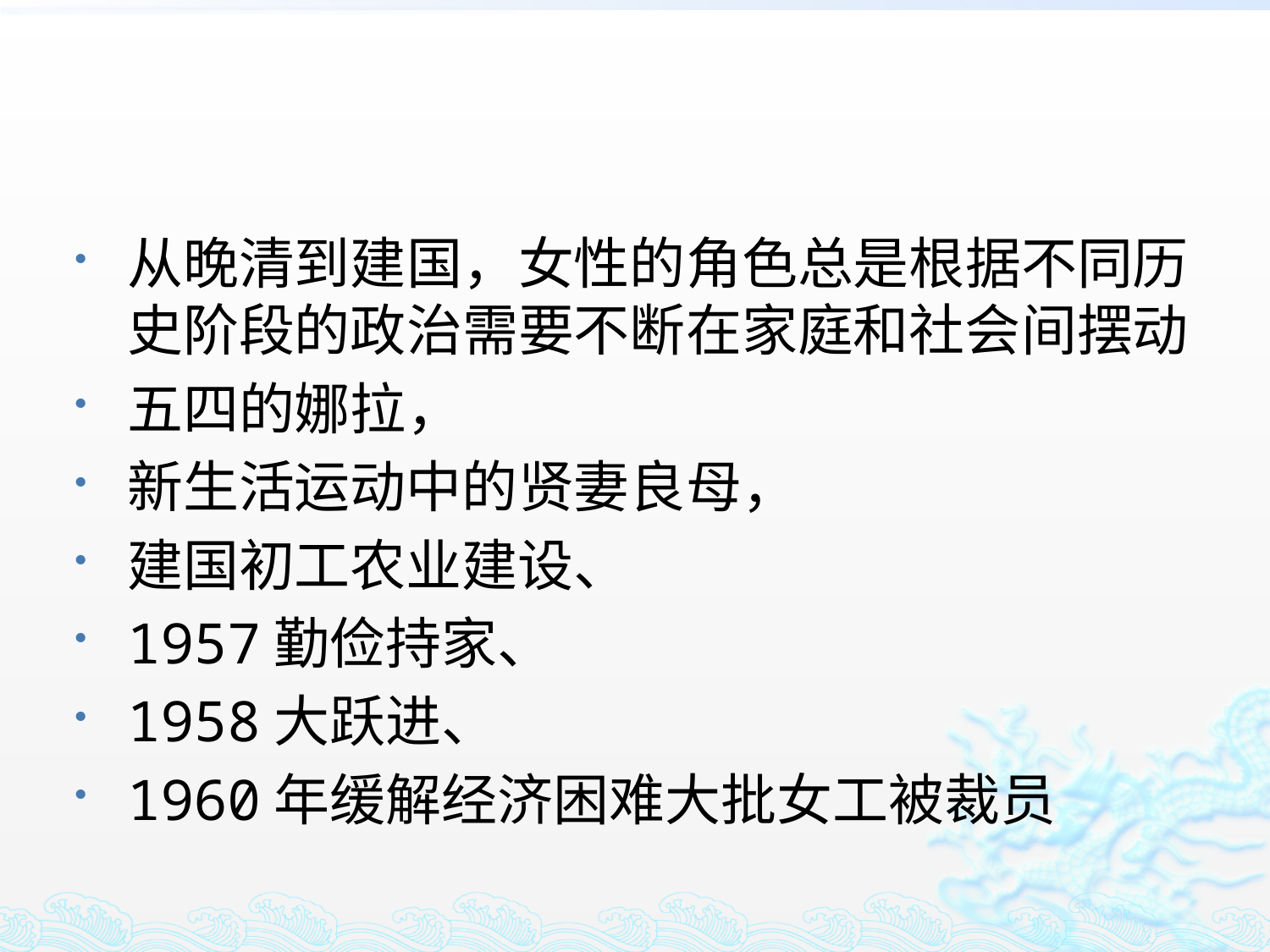

#
从晚清到建国，女性的角色总是根据不同历史阶段的政治需要不断在家庭和社会间摆动
五四的娜拉，
新生活运动中的贤妻良母，
建国初工农业建设、
1957勤俭持家、
1958大跃进、
1960年缓解经济困难大批女工被裁员